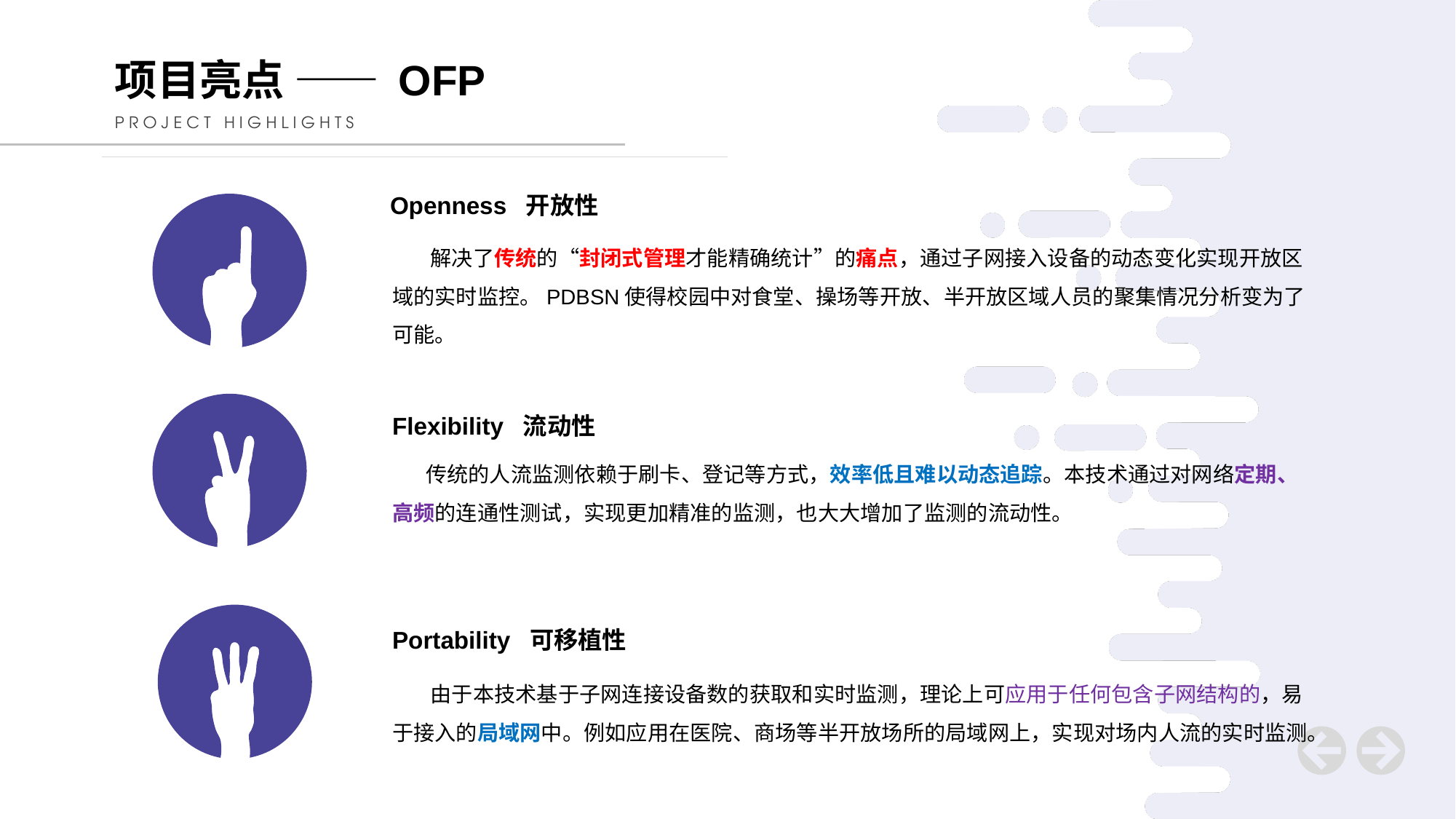

项目亮点 —— OFP
PROJECT HIGHLIGHTS
Openness  开放性
       解决了传统的“封闭式管理才能精确统计”的痛点，通过子网接入设备的动态变化实现开放区域的实时监控。PDBSN使得校园中对食堂、操场等开放、半开放区域人员的聚集情况分析变为了可能。

Flexibility  流动性
      传统的人流监测依赖于刷卡、登记等方式，效率低且难以动态追踪。本技术通过对网络定期、高频的连通性测试，实现更加精准的监测，也大大增加了监测的流动性。

Portability  可移植性
       由于本技术基于子网连接设备数的获取和实时监测，理论上可应用于任何包含子网结构的，易于接入的局域网中。例如应用在医院、商场等半开放场所的局域网上，实现对场内人流的实时监测。